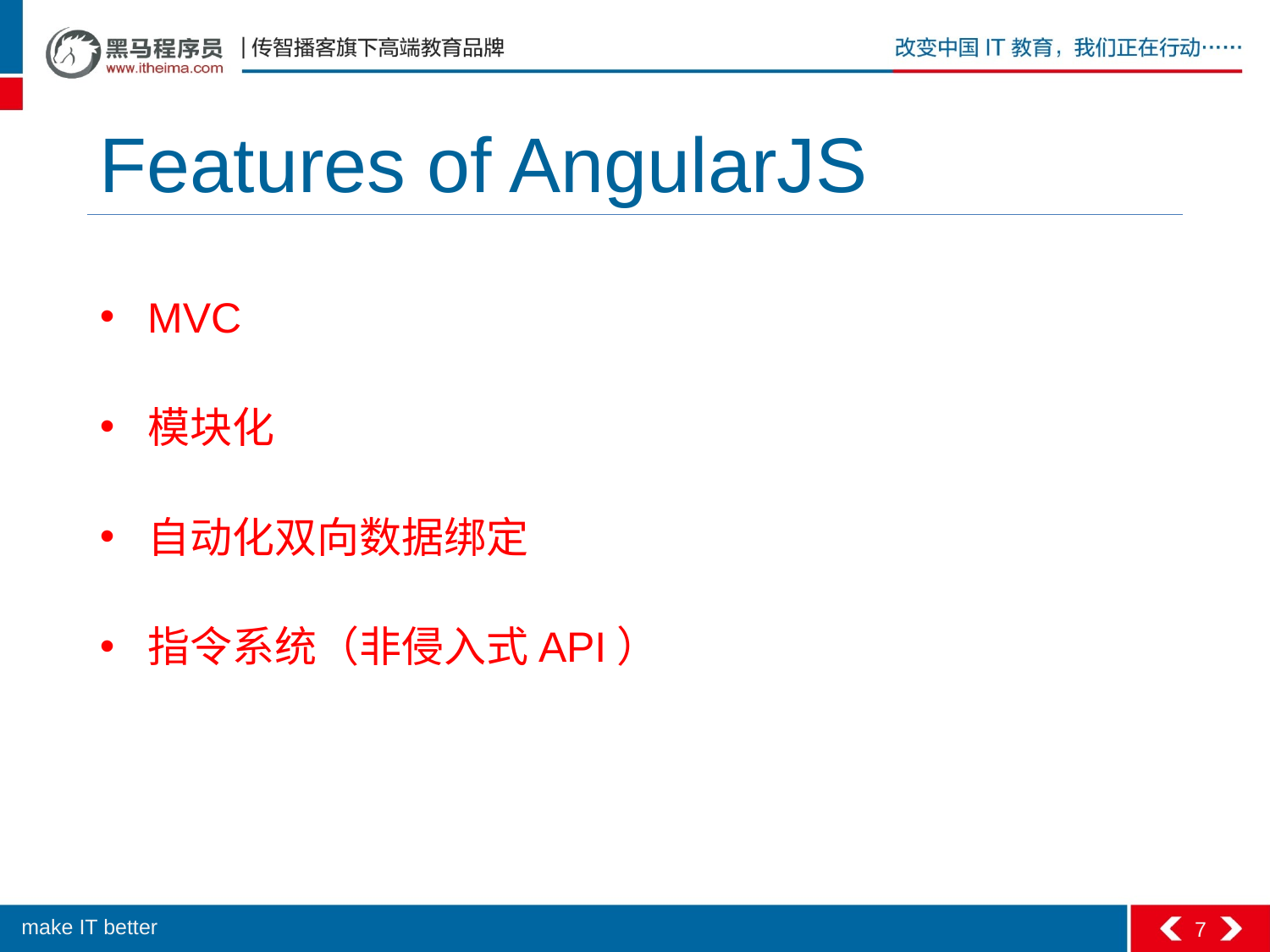

# Features of AngularJS
MVC
模块化
自动化双向数据绑定
指令系统（非侵入式API）
7

make IT better